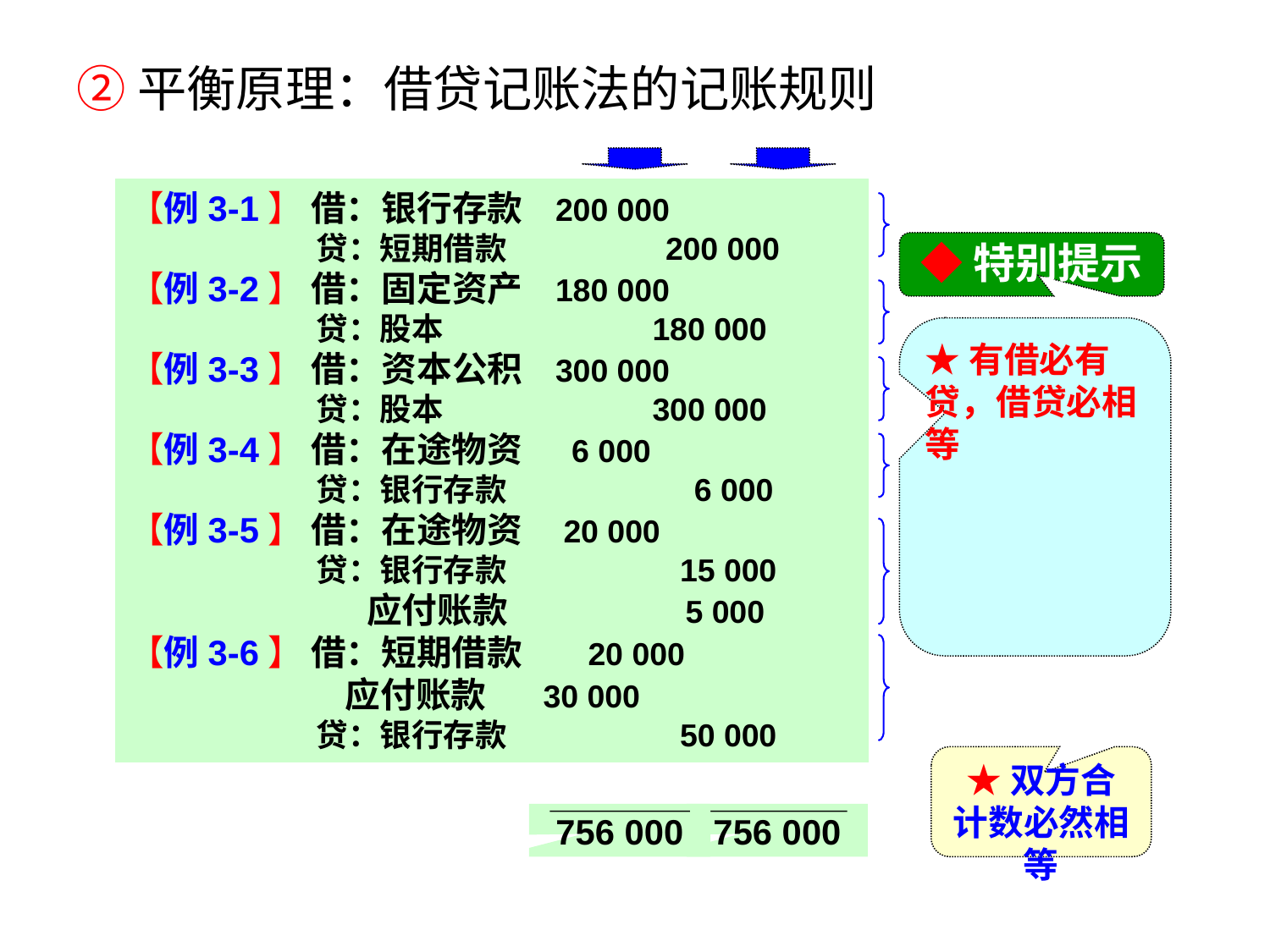

# ②平衡原理：借贷记账法的记账规则

【例3-1】 借：银行存款   200 000
                         贷：短期借款                     200 000
【例3-2】 借：固定资产   180 000
                         贷：股本                            180 000
【例3-3】 借：资本公积   300 000
                         贷：股本                            300 000
【例3-4】 借：在途物资     6 000
                         贷：银行存款                         6 000
【例3-5】 借：在途物资    20 000
                         贷：银行存款                       15 000
                                应付账款                     5 000
【例3-6】 借：短期借款        20 000
                             应付账款      30 000
                         贷：银行存款                       50 000

◆特别提示
★有借必有贷，借贷必相等
★双方合计数必然相等
756 000

756 000

48